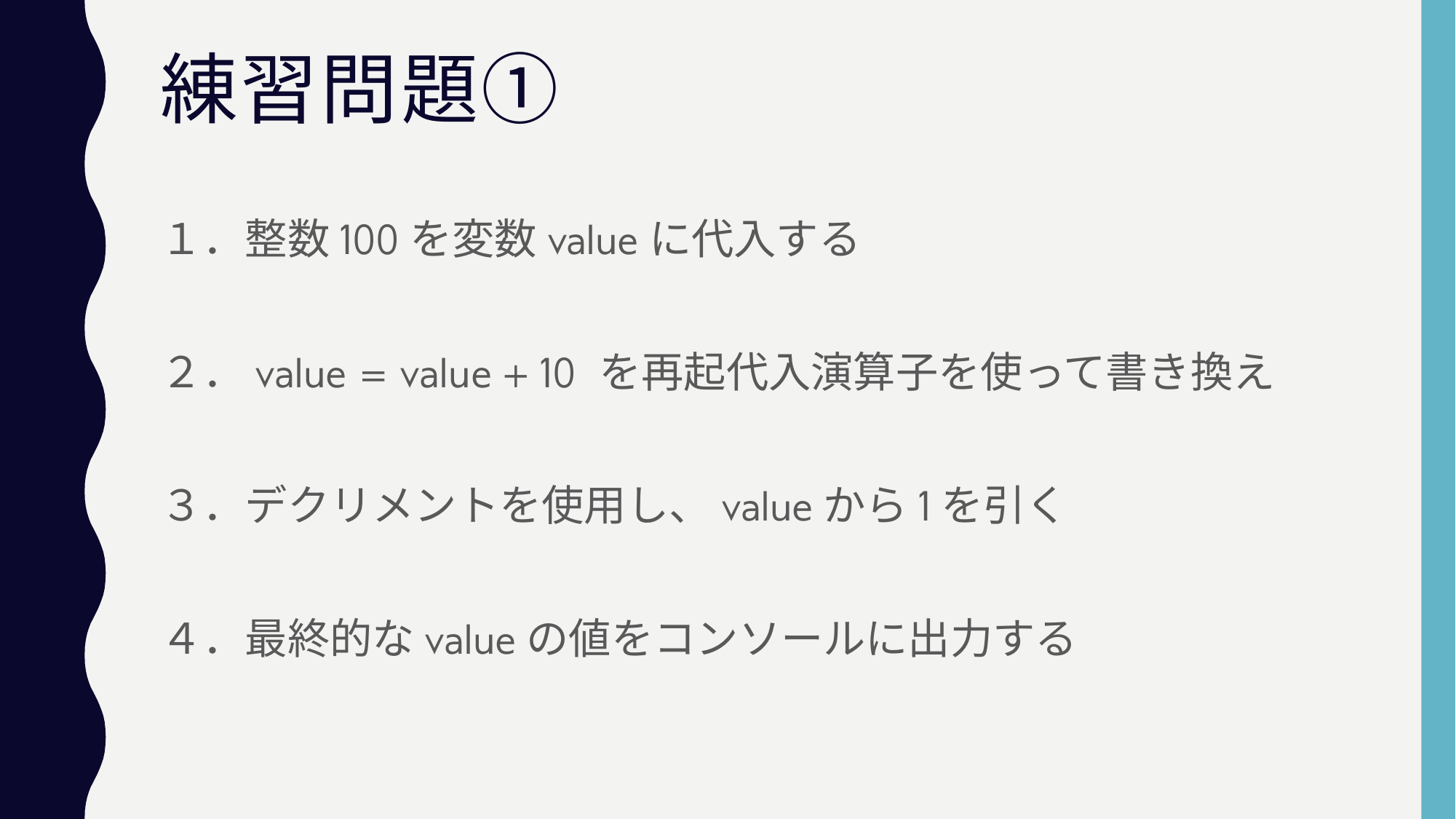

# 練習問題①
１．整数100を変数valueに代入する

２．value = value + 10 を再起代入演算子を使って書き換え

３．デクリメントを使用し、valueから1を引く

４．最終的なvalueの値をコンソールに出力する